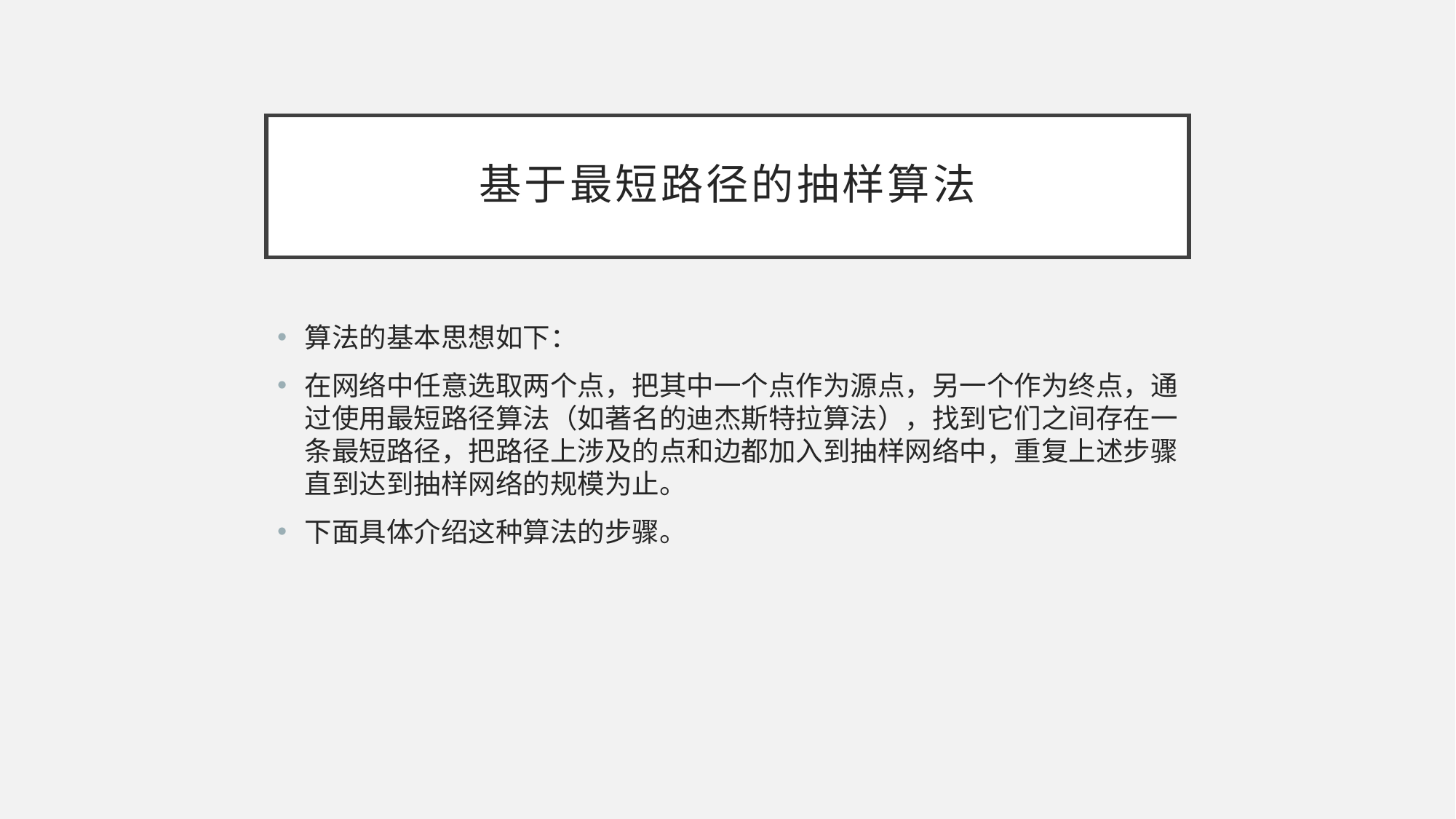

# 基于最短路径的抽样算法
算法的基本思想如下：
在网络中任意选取两个点，把其中一个点作为源点，另一个作为终点，通过使用最短路径算法（如著名的迪杰斯特拉算法），找到它们之间存在一条最短路径，把路径上涉及的点和边都加入到抽样网络中，重复上述步骤直到达到抽样网络的规模为止。
下面具体介绍这种算法的步骤。